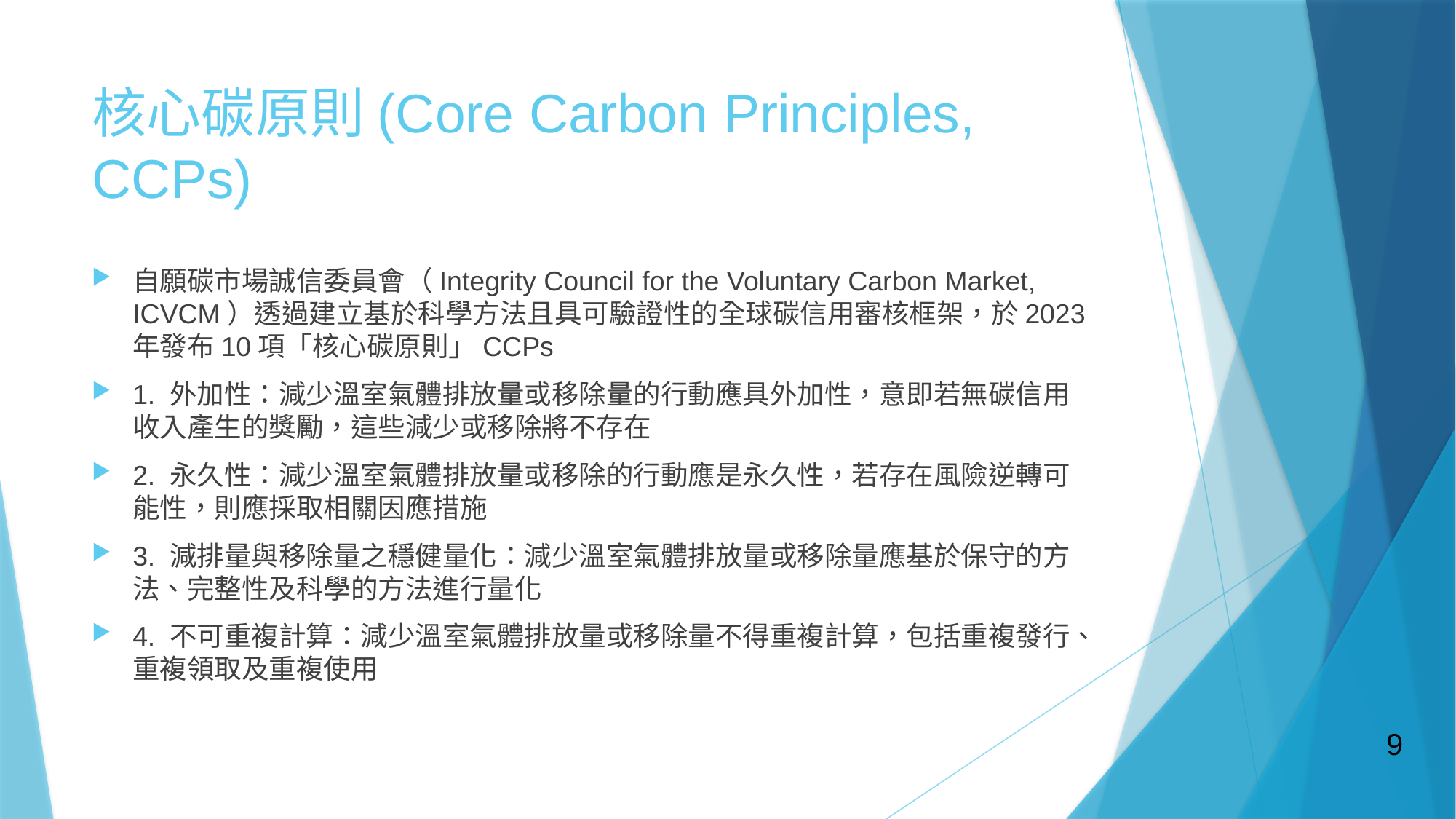

# 核心碳原則(Core Carbon Principles, CCPs)
自願碳市場誠信委員會（Integrity Council for the Voluntary Carbon Market, ICVCM）透過建立基於科學方法且具可驗證性的全球碳信用審核框架，於2023年發布10項「核心碳原則」CCPs
1. 外加性：減少溫室氣體排放量或移除量的行動應具外加性，意即若無碳信用收入產生的獎勵，這些減少或移除將不存在
2. 永久性：減少溫室氣體排放量或移除的行動應是永久性，若存在風險逆轉可能性，則應採取相關因應措施
3. 減排量與移除量之穩健量化：減少溫室氣體排放量或移除量應基於保守的方法、完整性及科學的方法進行量化
4. 不可重複計算：減少溫室氣體排放量或移除量不得重複計算，包括重複發行、重複領取及重複使用

9